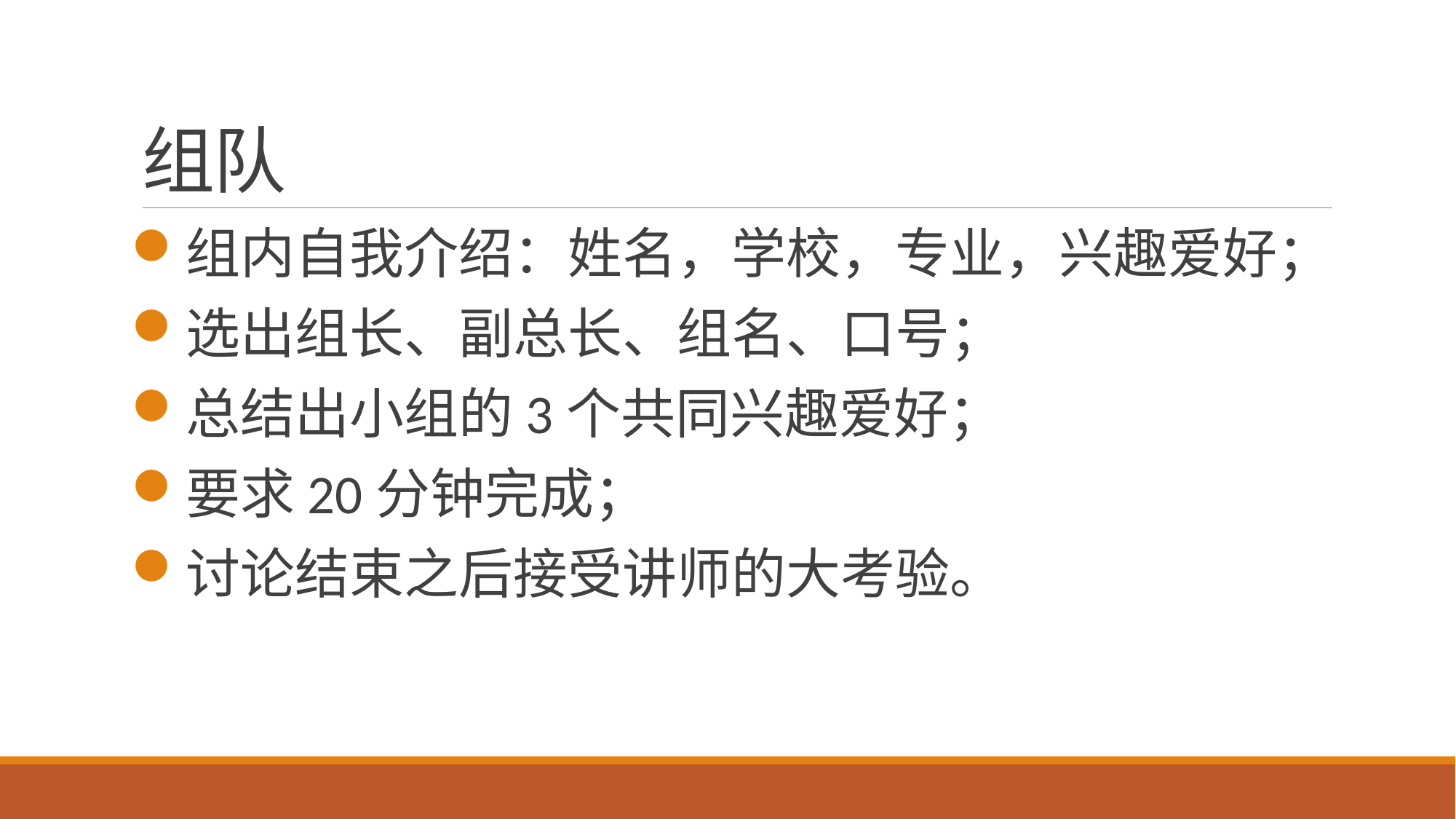

# 组队
组内自我介绍：姓名，学校，专业，兴趣爱好；
选出组长、副总长、组名、口号；
总结出小组的3个共同兴趣爱好；
要求20分钟完成；
讨论结束之后接受讲师的大考验。